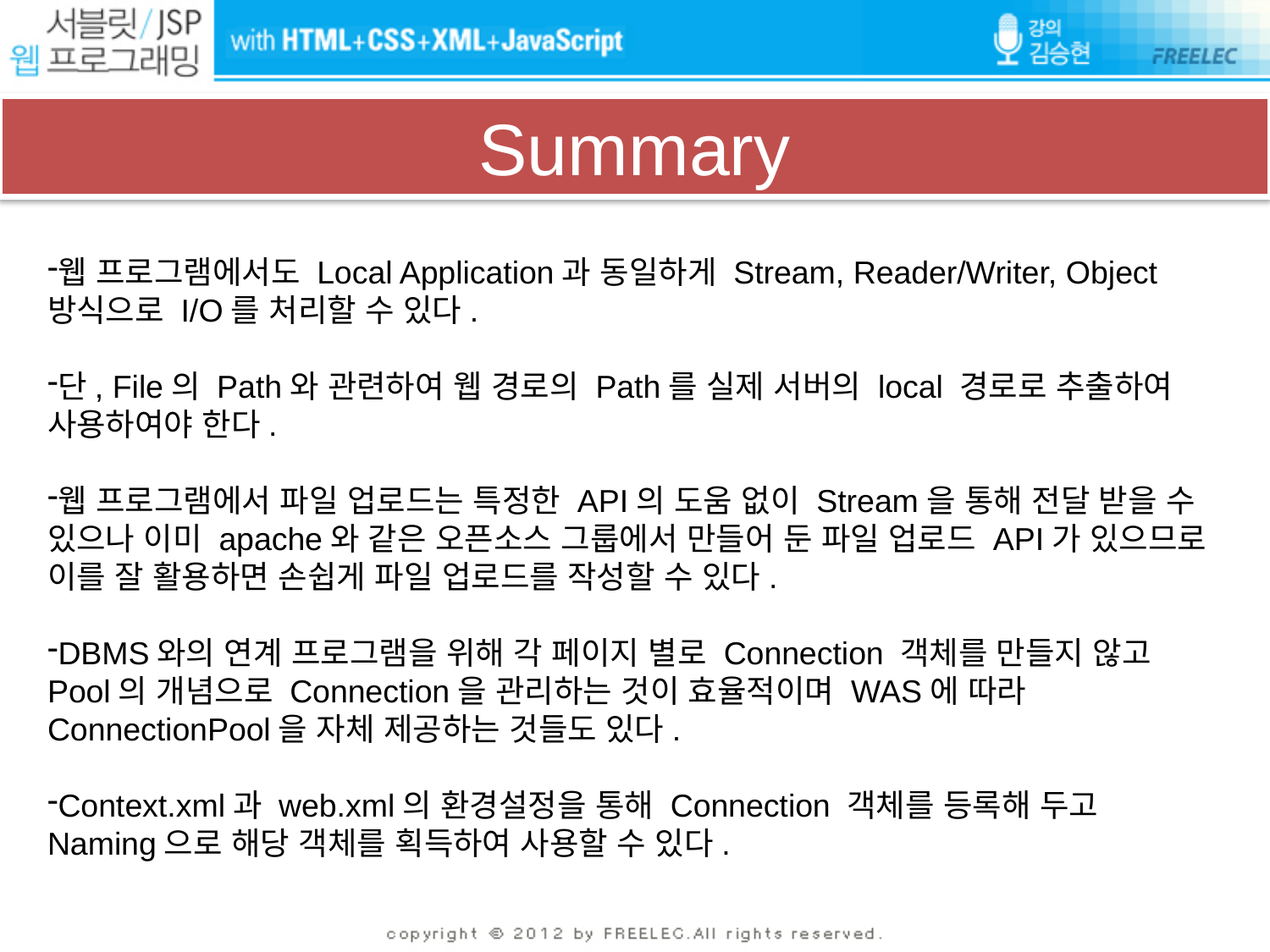

# Summary
웹 프로그램에서도 Local Application과 동일하게 Stream, Reader/Writer, Object 방식으로 I/O를 처리할 수 있다.

단, File의 Path와 관련하여 웹 경로의 Path를 실제 서버의 local 경로로 추출하여 사용하여야 한다.

웹 프로그램에서 파일 업로드는 특정한 API의 도움 없이 Stream을 통해 전달 받을 수 있으나 이미 apache와 같은 오픈소스 그룹에서 만들어 둔 파일 업로드 API가 있으므로 이를 잘 활용하면 손쉽게 파일 업로드를 작성할 수 있다.

DBMS와의 연계 프로그램을 위해 각 페이지 별로 Connection 객체를 만들지 않고 Pool의 개념으로 Connection을 관리하는 것이 효율적이며 WAS에 따라 ConnectionPool을 자체 제공하는 것들도 있다.

Context.xml과 web.xml의 환경설정을 통해 Connection 객체를 등록해 두고 Naming으로 해당 객체를 획득하여 사용할 수 있다.